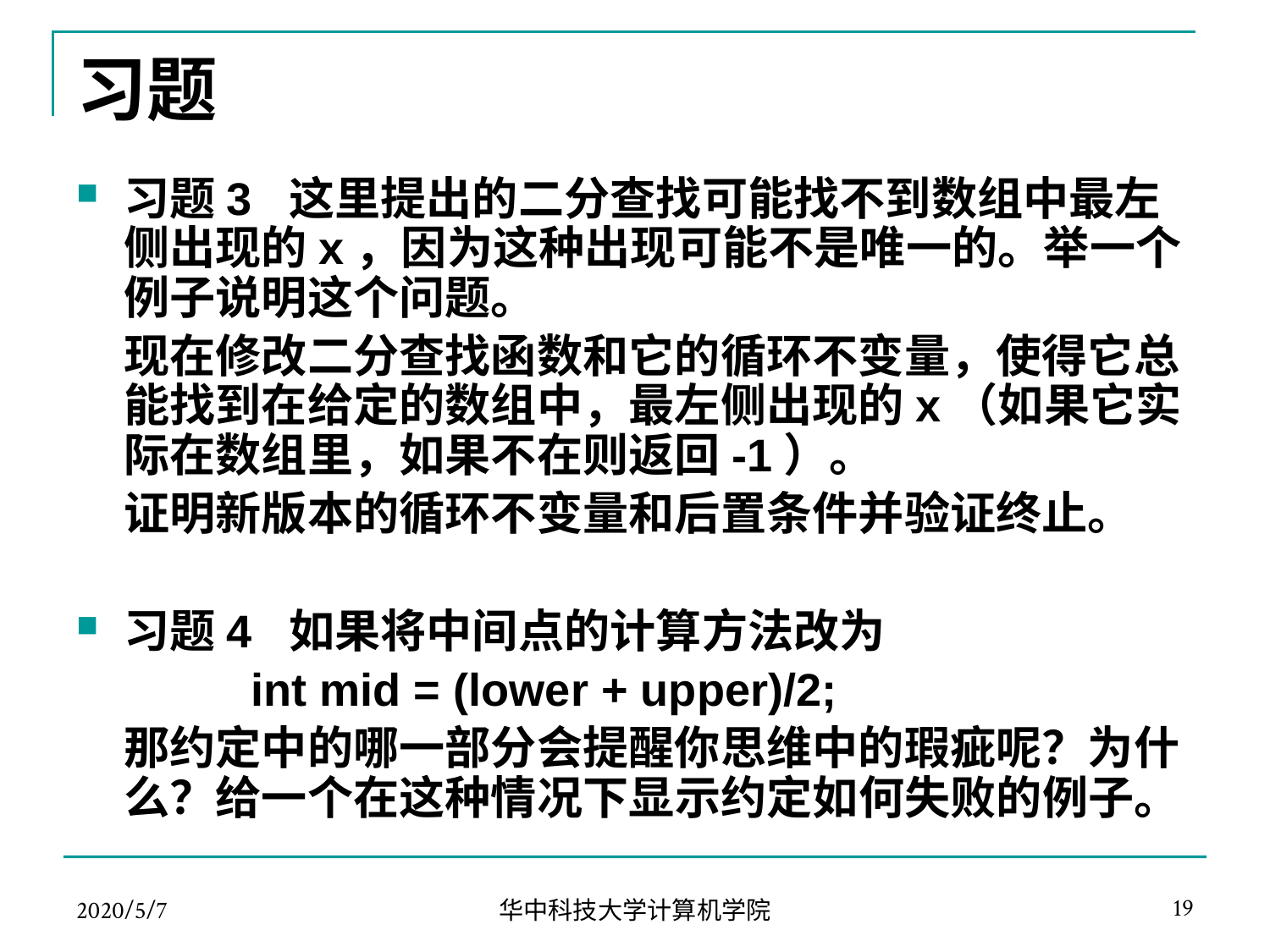

# 习题
习题3  这里提出的二分查找可能找不到数组中最左侧出现的x，因为这种出现可能不是唯一的。举一个例子说明这个问题。
	现在修改二分查找函数和它的循环不变量，使得它总能找到在给定的数组中，最左侧出现的x（如果它实际在数组里，如果不在则返回-1）。
	证明新版本的循环不变量和后置条件并验证终止。

习题4  如果将中间点的计算方法改为
		int mid = (lower + upper)/2;
	那约定中的哪一部分会提醒你思维中的瑕疵呢？为什么？给一个在这种情况下显示约定如何失败的例子。
2020/5/7
19
华中科技大学计算机学院